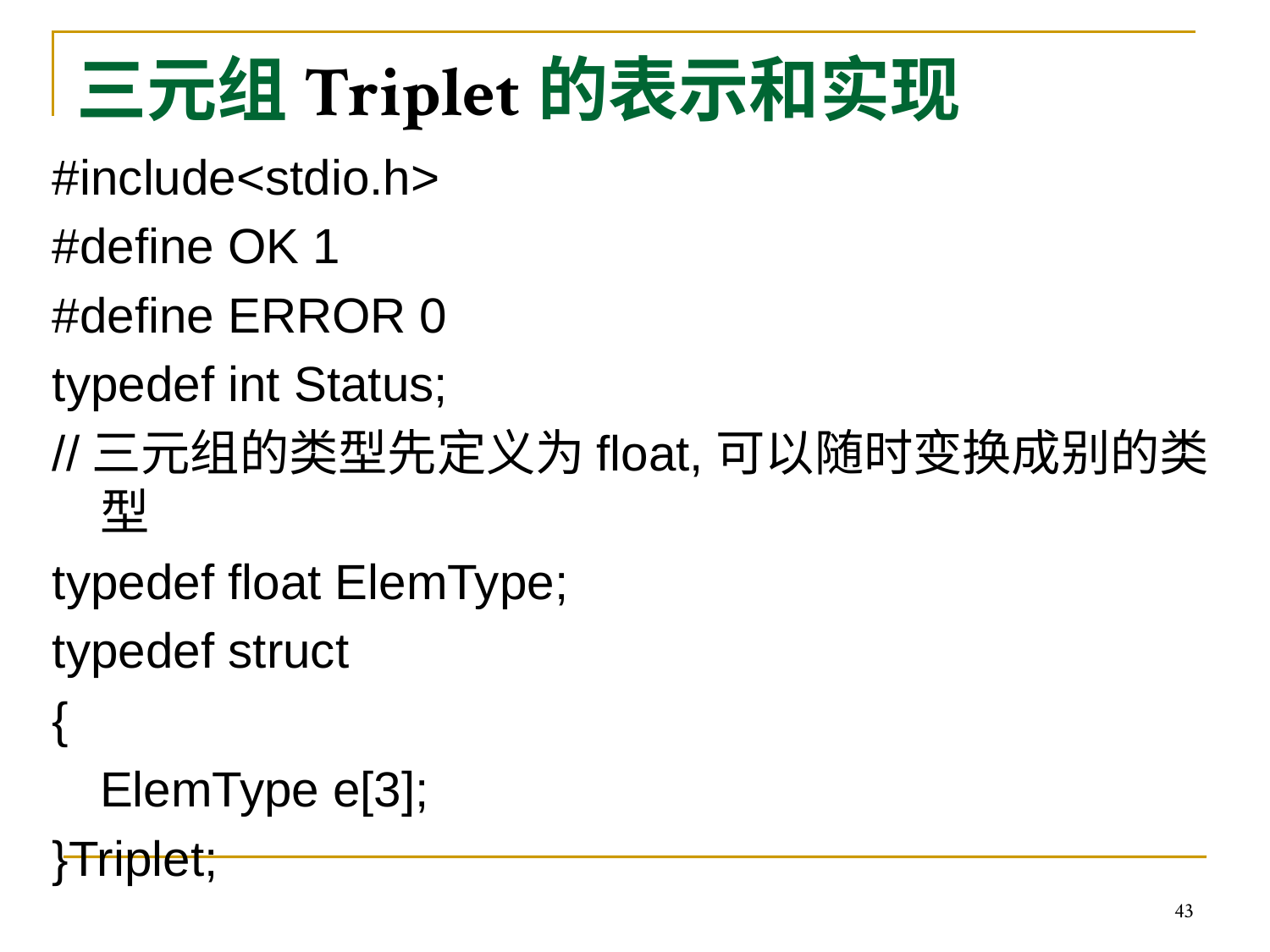

# 三元组Triplet的表示和实现
#include<stdio.h>
#define OK 1
#define ERROR 0
typedef int Status;
//三元组的类型先定义为float,可以随时变换成别的类型
typedef float ElemType;
typedef struct
{
	ElemType e[3];
}Triplet;

43